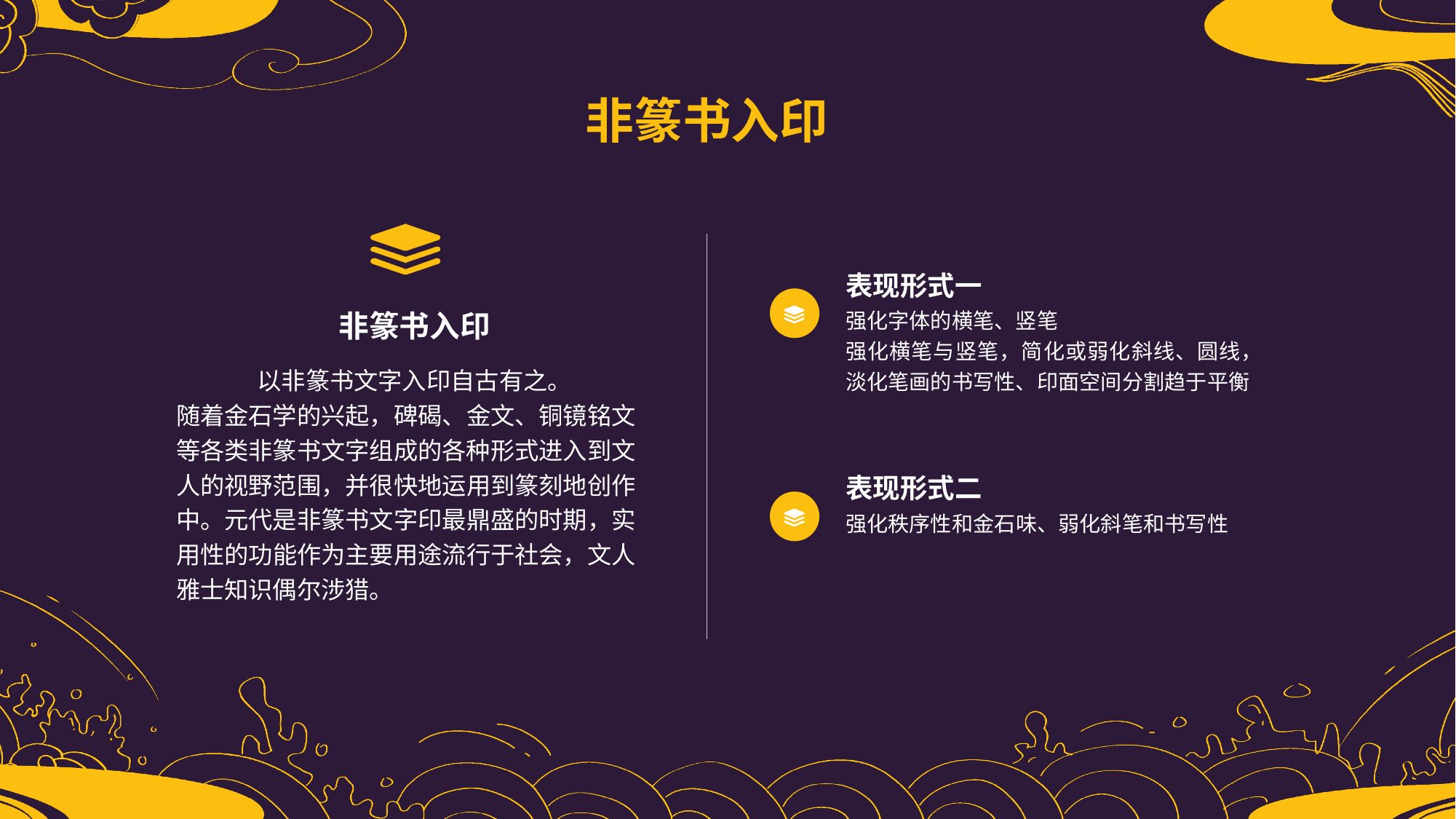

非篆书入印

表现形式一
强化字体的横笔、竖笔
强化横笔与竖笔，简化或弱化斜线、圆线，淡化笔画的书写性、印面空间分割趋于平衡

非篆书入印
以非篆书文字入印自古有之。
随着金石学的兴起，碑碣、金文、铜镜铭文等各类非篆书文字组成的各种形式进入到文人的视野范围，并很快地运用到篆刻地创作中。元代是非篆书文字印最鼎盛的时期，实用性的功能作为主要用途流行于社会，文人雅士知识偶尔涉猎。
表现形式二
强化秩序性和金石味、弱化斜笔和书写性